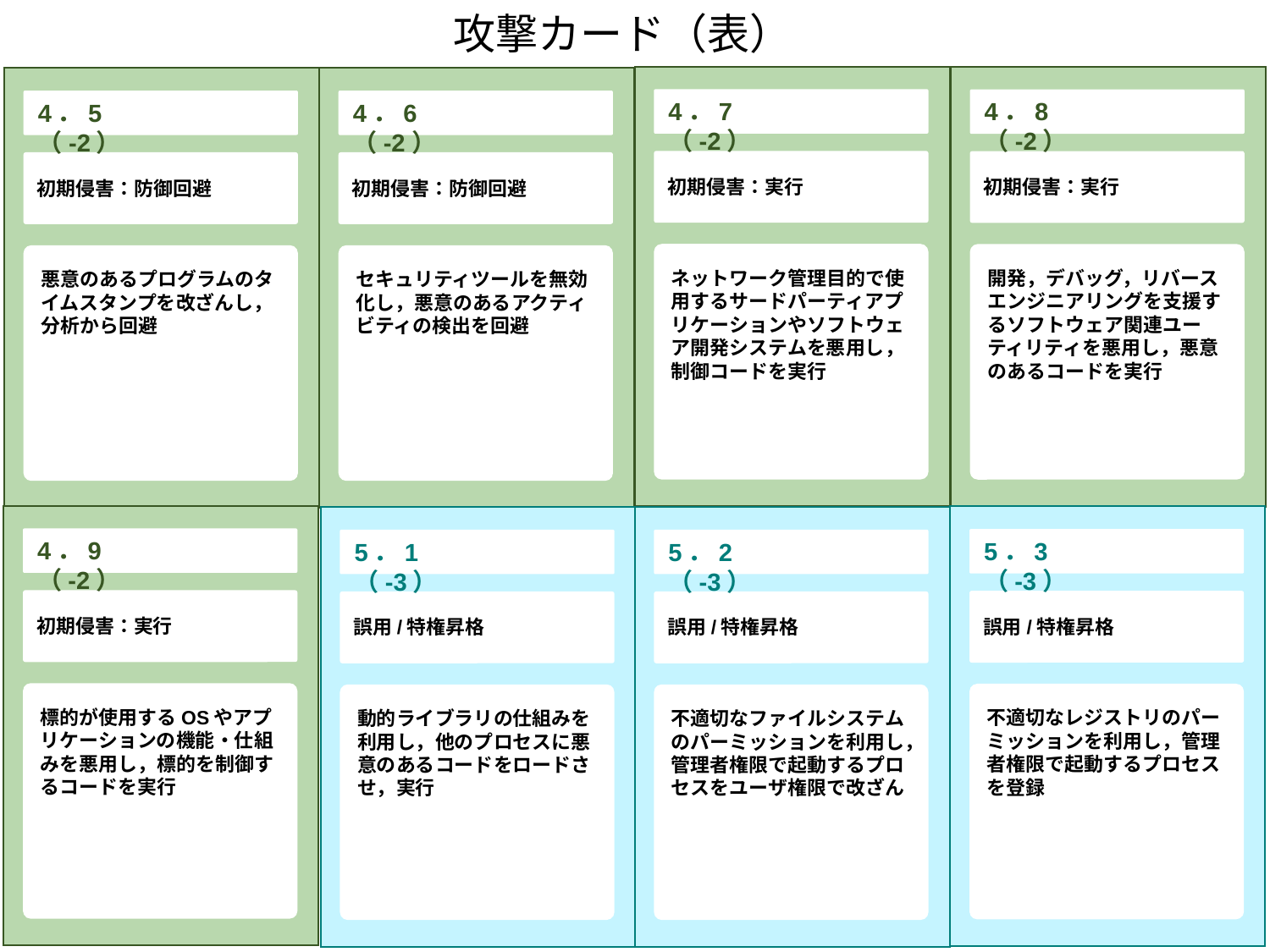

攻撃カード（表）

4．7　（-2）
4．8　（-2）

4．6　（-2）
4．5　（-2）

初期侵害：実行
初期侵害：実行
初期侵害：防御回避
初期侵害：防御回避

ネットワーク管理目的で使用するサードパーティアプリケーションやソフトウェア開発システムを悪用し，制御コードを実行
開発，デバッグ，リバースエンジニアリングを支援するソフトウェア関連ユーティリティを悪用し，悪意のあるコードを実行
セキュリティツールを無効化し，悪意のあるアクティビティの検出を回避
悪意のあるプログラムのタイムスタンプを改ざんし，分析から回避

4．9　（-2）
5．3　（-3）

5．1　（-3）
5．2　（-3）

初期侵害：実行
誤用/特権昇格
誤用/特権昇格
誤用/特権昇格

標的が使用するOSやアプリケーションの機能・仕組みを悪用し，標的を制御するコードを実行
不適切なレジストリのパーミッションを利用し，管理者権限で起動するプロセスを登録
動的ライブラリの仕組みを利用し，他のプロセスに悪意のあるコードをロードさせ，実行
不適切なファイルシステムのパーミッションを利用し，管理者権限で起動するプロセスをユーザ権限で改ざん